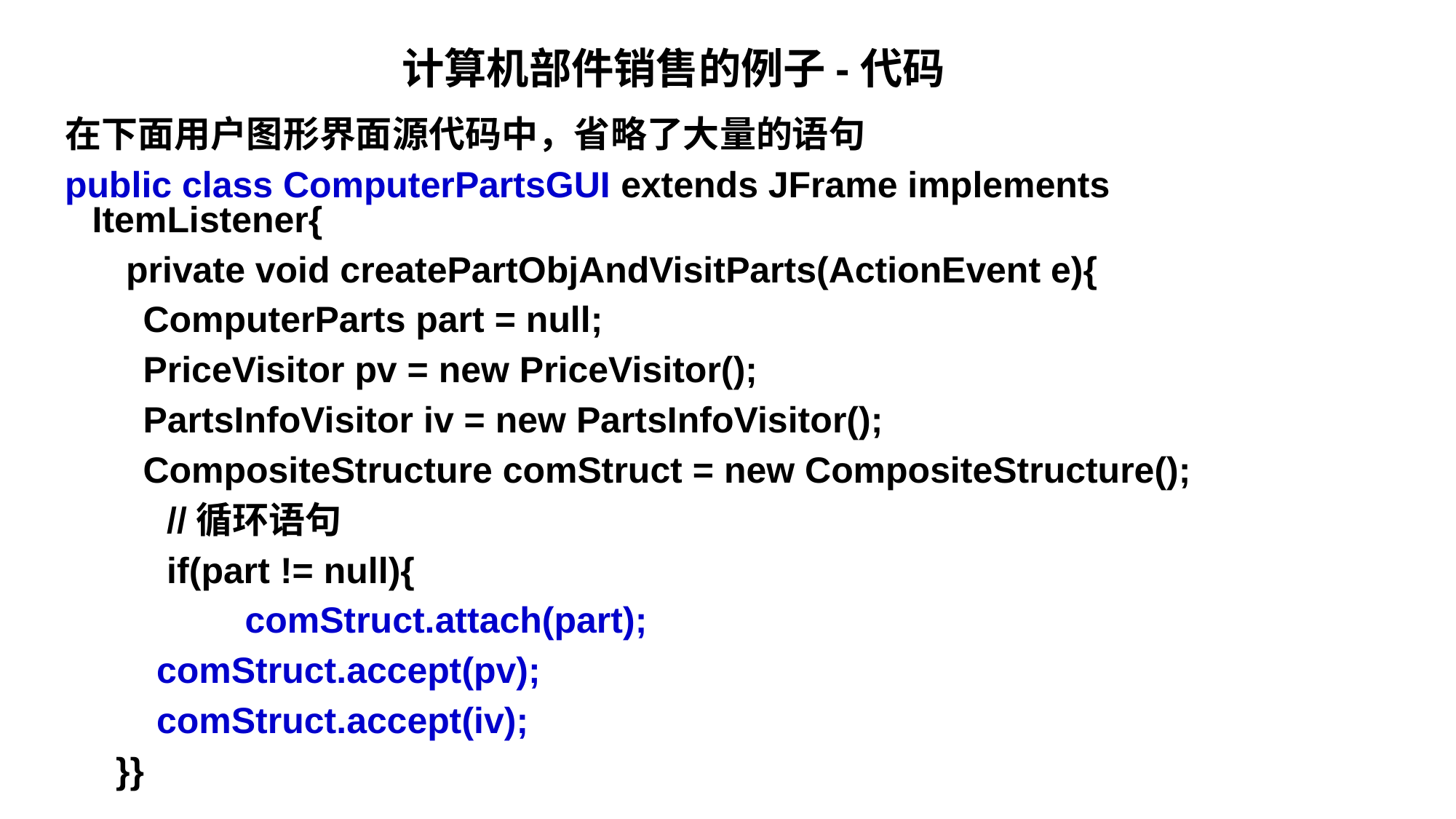

# 计算机部件销售的例子-代码
在下面用户图形界面源代码中，省略了大量的语句
public class ComputerPartsGUI extends JFrame implements ItemListener{
      private void createPartObjAndVisitParts(ActionEvent e){
	     ComputerParts part = null;
	     PriceVisitor pv = new PriceVisitor();
	     PartsInfoVisitor iv = new PartsInfoVisitor();
	     CompositeStructure comStruct = new CompositeStructure();
          //循环语句
          if(part != null){
	               comStruct.attach(part);
         comStruct.accept(pv);
         comStruct.accept(iv);
     }}
30